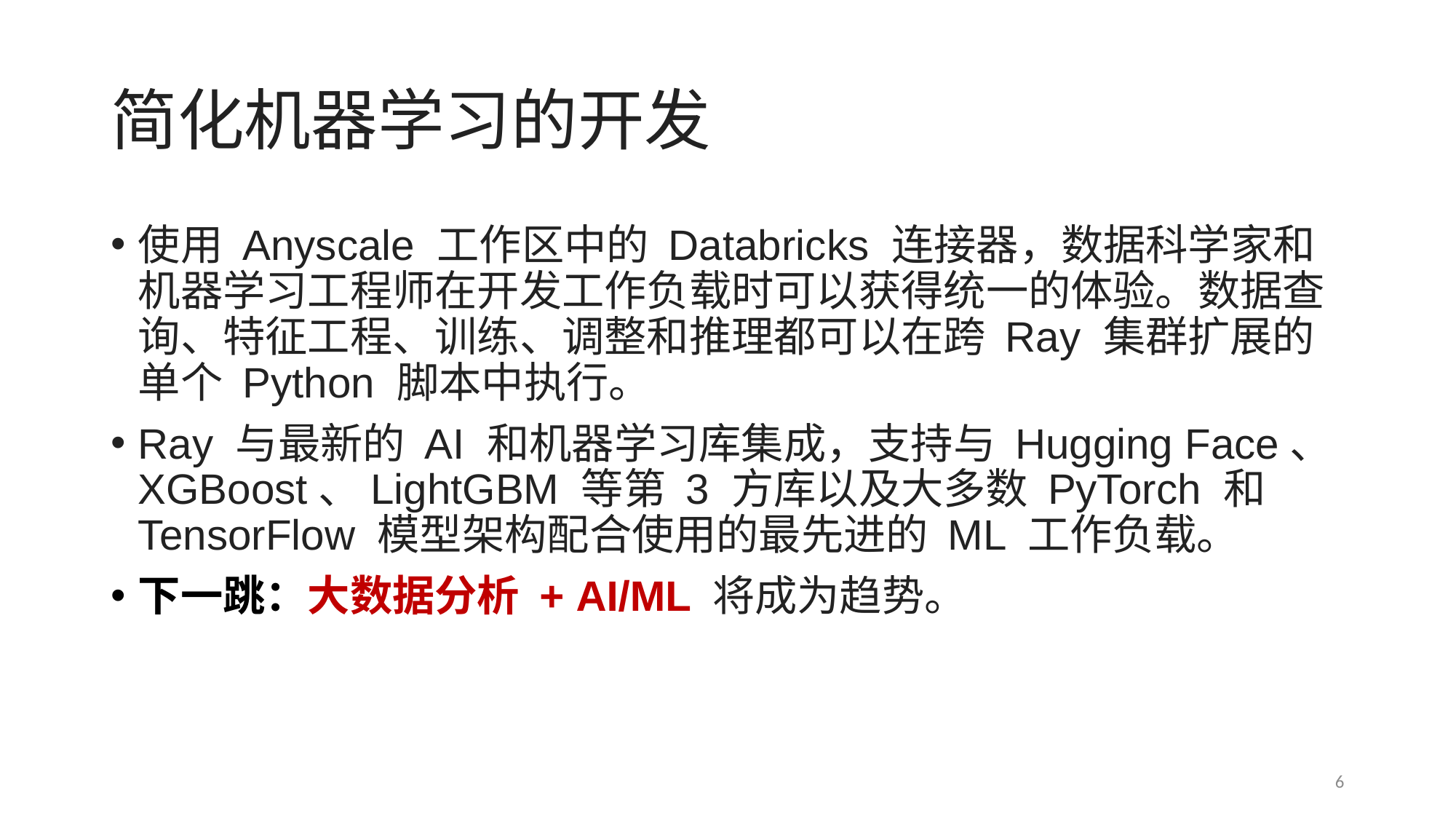

# 简化机器学习的开发
使用 Anyscale 工作区中的 Databricks 连接器，数据科学家和机器学习工程师在开发工作负载时可以获得统一的体验。数据查询、特征工程、训练、调整和推理都可以在跨 Ray 集群扩展的单个 Python 脚本中执行。
Ray 与最新的 AI 和机器学习库集成，支持与 Hugging Face、XGBoost、LightGBM 等第 3 方库以及大多数 PyTorch 和 TensorFlow 模型架构配合使用的最先进的 ML 工作负载。
下一跳：大数据分析 + AI/ML 将成为趋势。
6